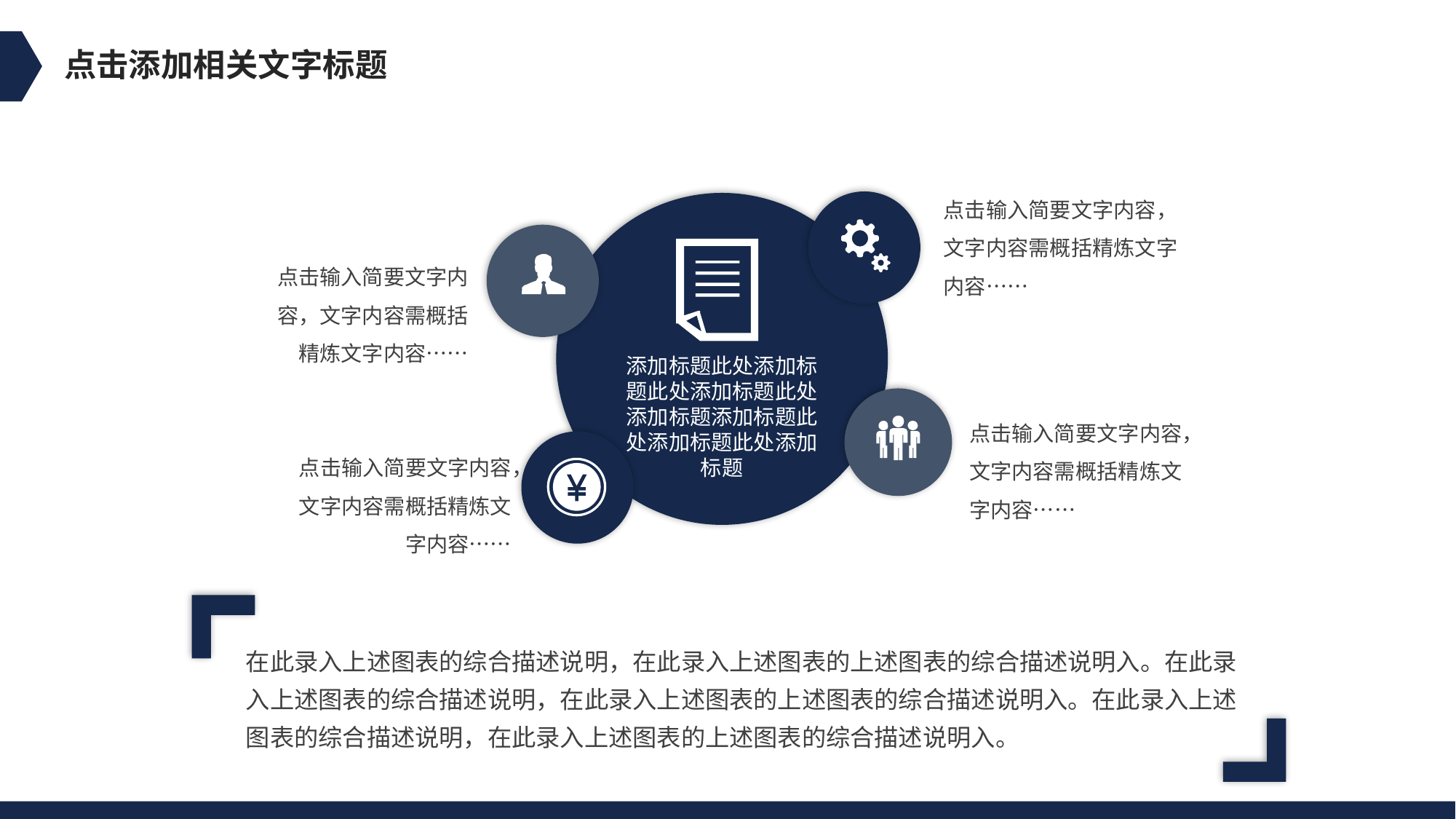

点击添加相关文字标题
点击输入简要文字内容，文字内容需概括精炼文字内容……

添加标题此处添加标题此处添加标题此处添加标题添加标题此处添加标题此处添加标题

点击输入简要文字内容，文字内容需概括精炼文字内容……

点击输入简要文字内容，文字内容需概括精炼文字内容……

点击输入简要文字内容，文字内容需概括精炼文字内容……

在此录入上述图表的综合描述说明，在此录入上述图表的上述图表的综合描述说明入。在此录入上述图表的综合描述说明，在此录入上述图表的上述图表的综合描述说明入。在此录入上述图表的综合描述说明，在此录入上述图表的上述图表的综合描述说明入。